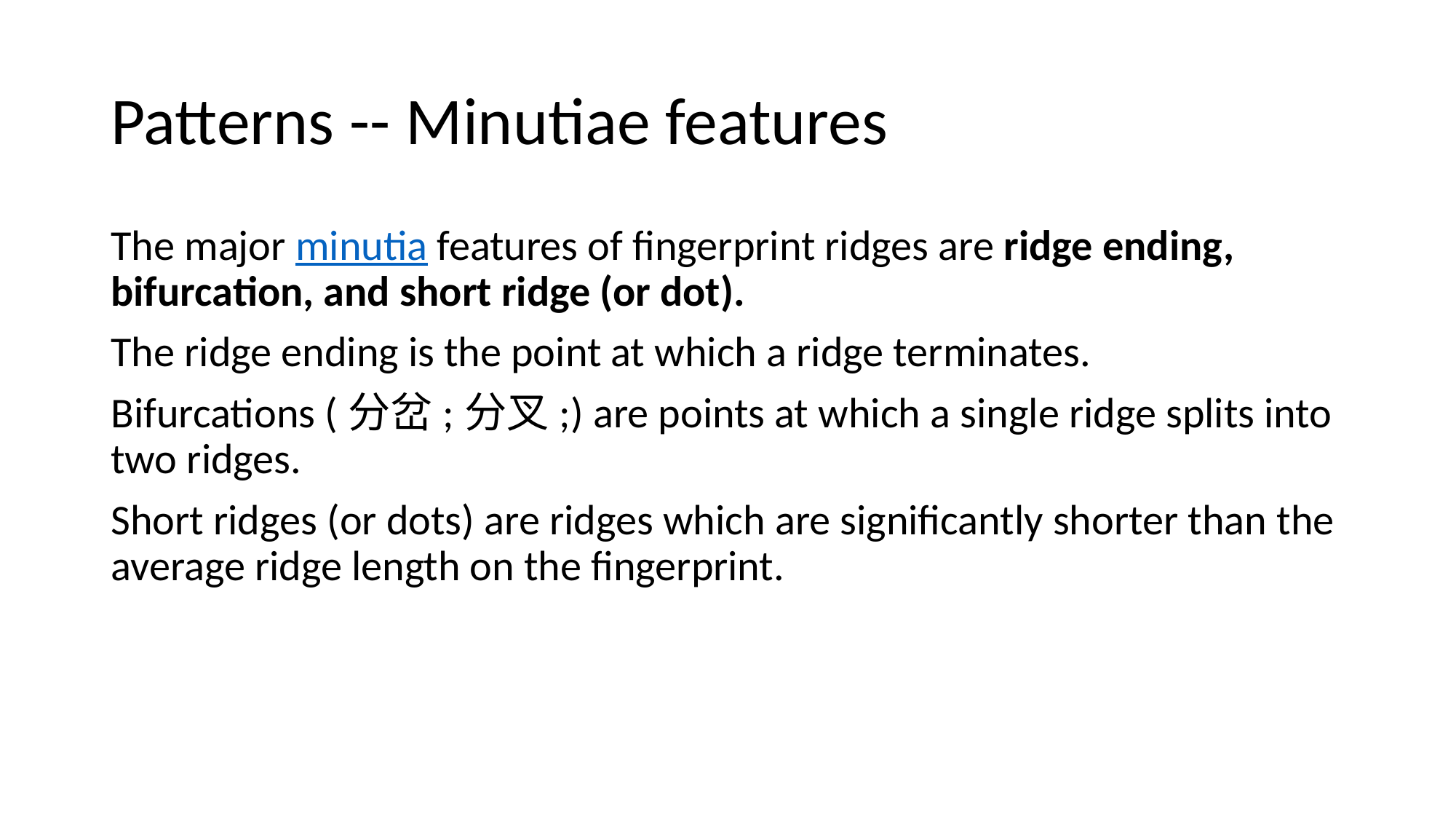

# Patterns -- Minutiae features
The major minutia features of fingerprint ridges are ridge ending, bifurcation, and short ridge (or dot).
The ridge ending is the point at which a ridge terminates.
Bifurcations (分岔;分叉;) are points at which a single ridge splits into two ridges.
Short ridges (or dots) are ridges which are significantly shorter than the average ridge length on the fingerprint.